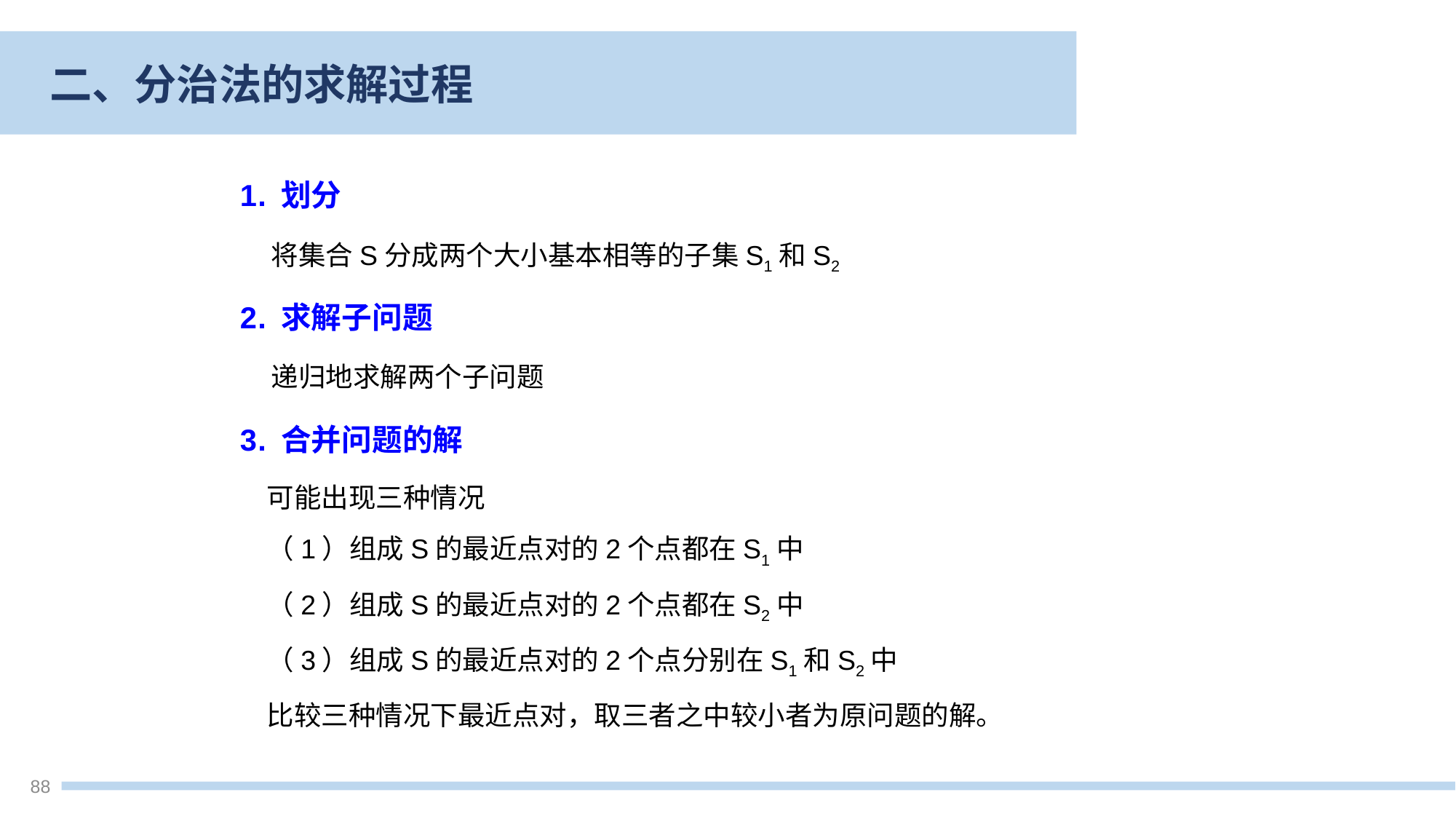

二、分治法的求解过程
划分
    将集合S分成两个大小基本相等的子集S1和S2
求解子问题
    递归地求解两个子问题
合并问题的解
可能出现三种情况
（1）组成S的最近点对的2个点都在S1中
（2）组成S的最近点对的2个点都在S2中
（3）组成S的最近点对的2个点分别在S1和S2中
比较三种情况下最近点对，取三者之中较小者为原问题的解。
88